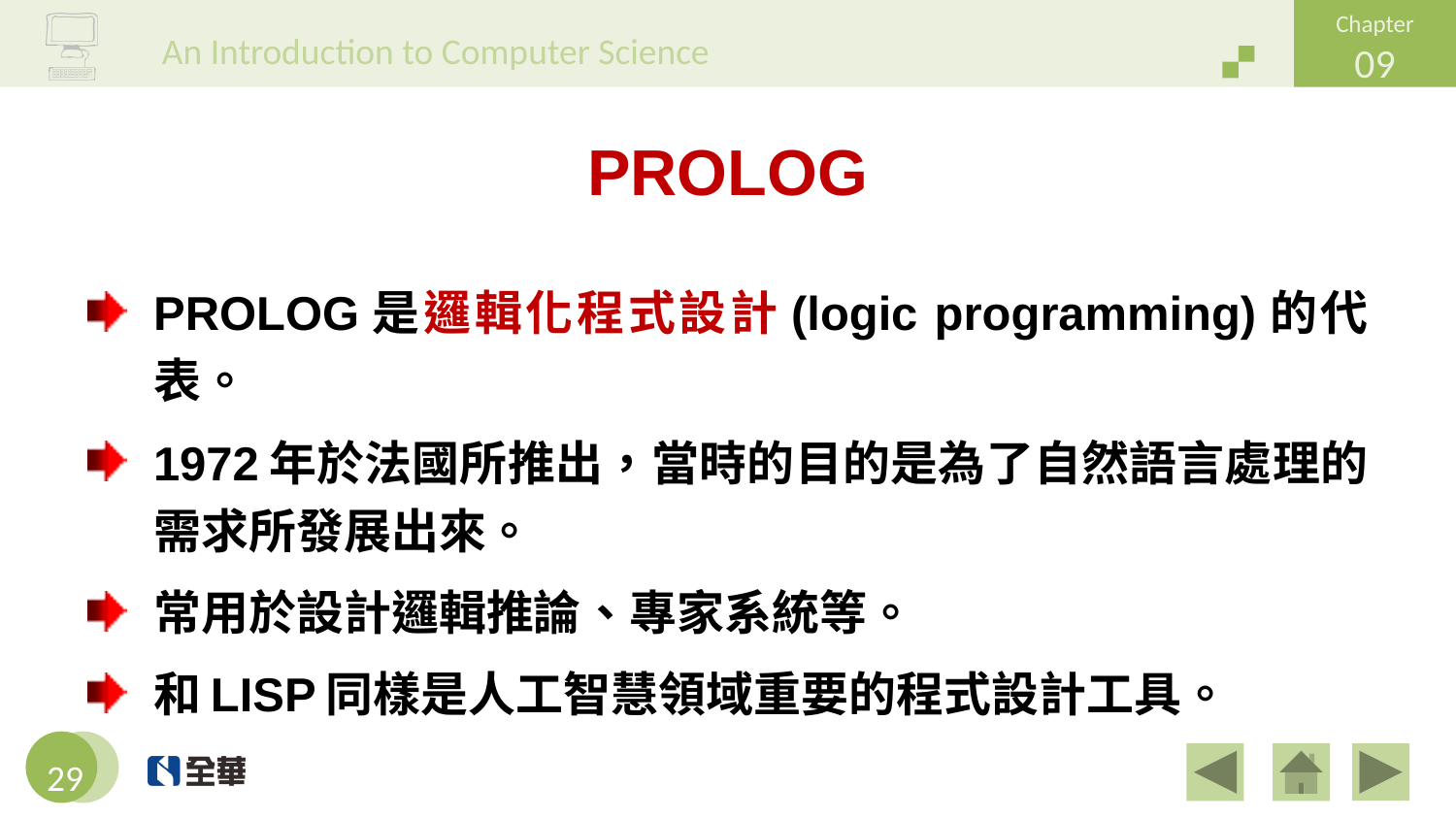

# PROLOG
PROLOG是邏輯化程式設計(logic programming)的代表。
1972年於法國所推出，當時的目的是為了自然語言處理的需求所發展出來。
常用於設計邏輯推論、專家系統等。
和LISP同樣是人工智慧領域重要的程式設計工具。